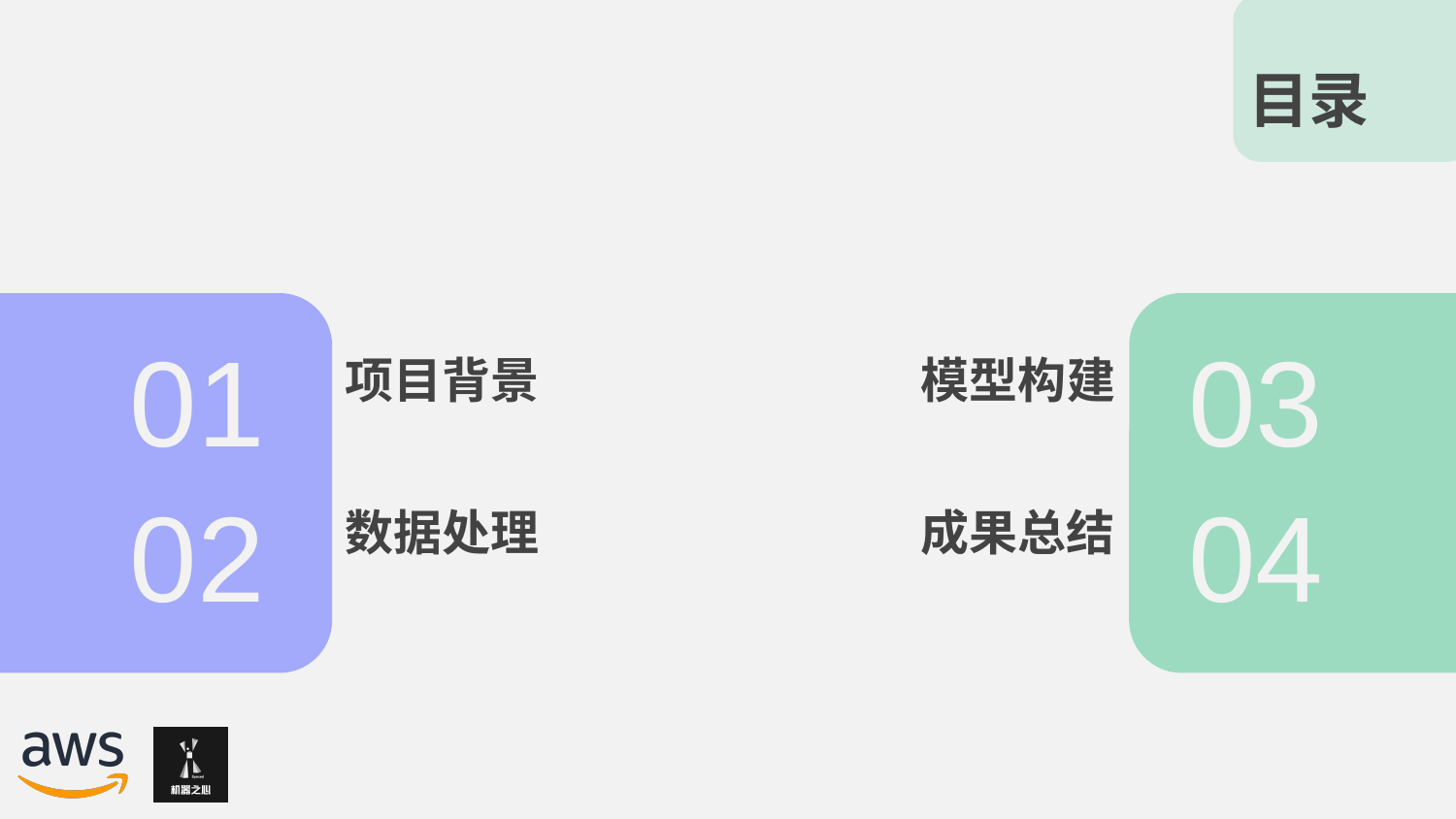

目录
项目背景
模型构建
01
# 03
数据处理
成果总结
02
04